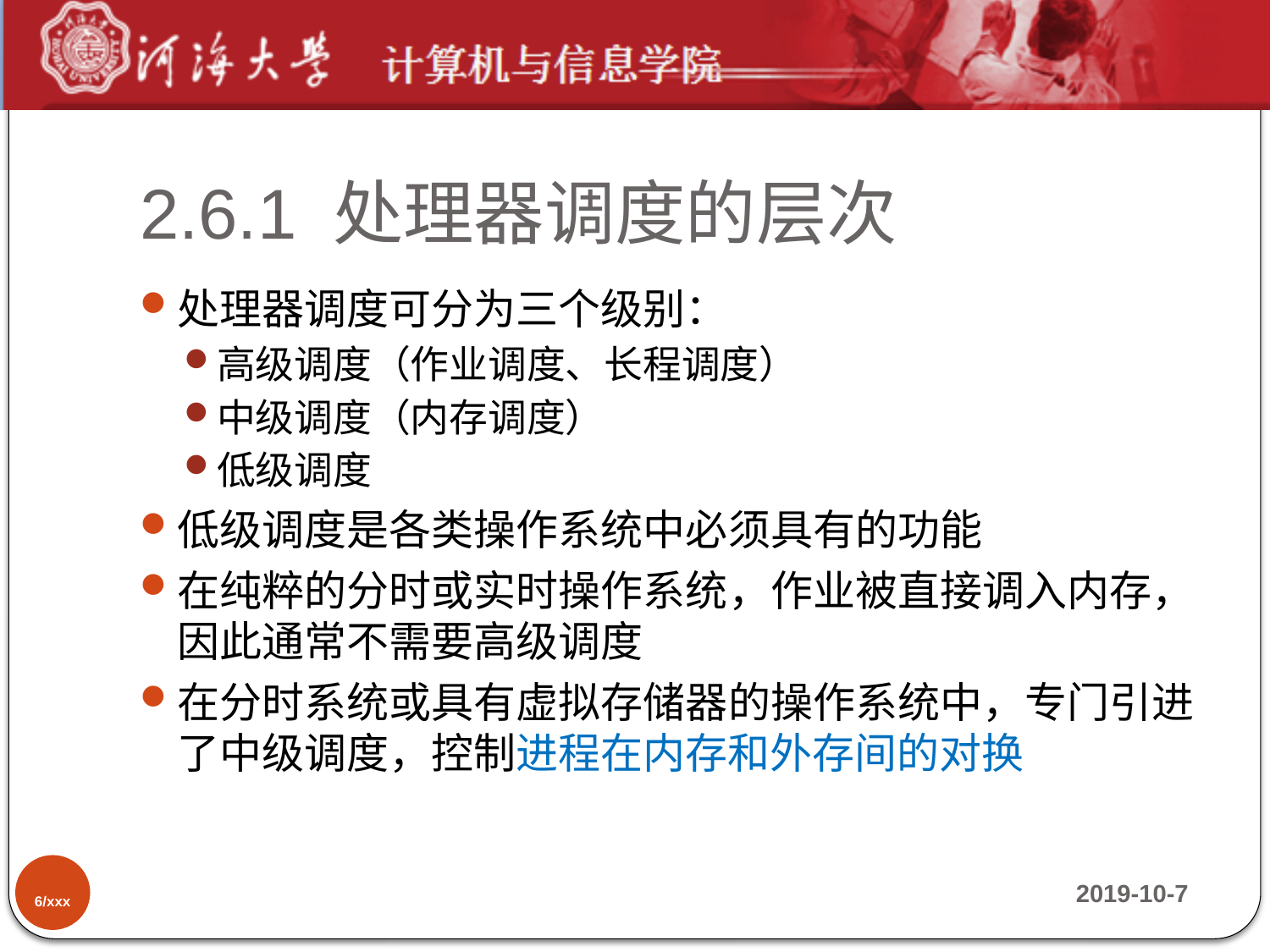

# 2.6.1 处理器调度的层次
处理器调度可分为三个级别：
高级调度（作业调度、长程调度）
中级调度（内存调度）
低级调度
低级调度是各类操作系统中必须具有的功能
在纯粹的分时或实时操作系统，作业被直接调入内存，因此通常不需要高级调度
在分时系统或具有虚拟存储器的操作系统中，专门引进了中级调度，控制进程在内存和外存间的对换

6/xxx
2019-10-7